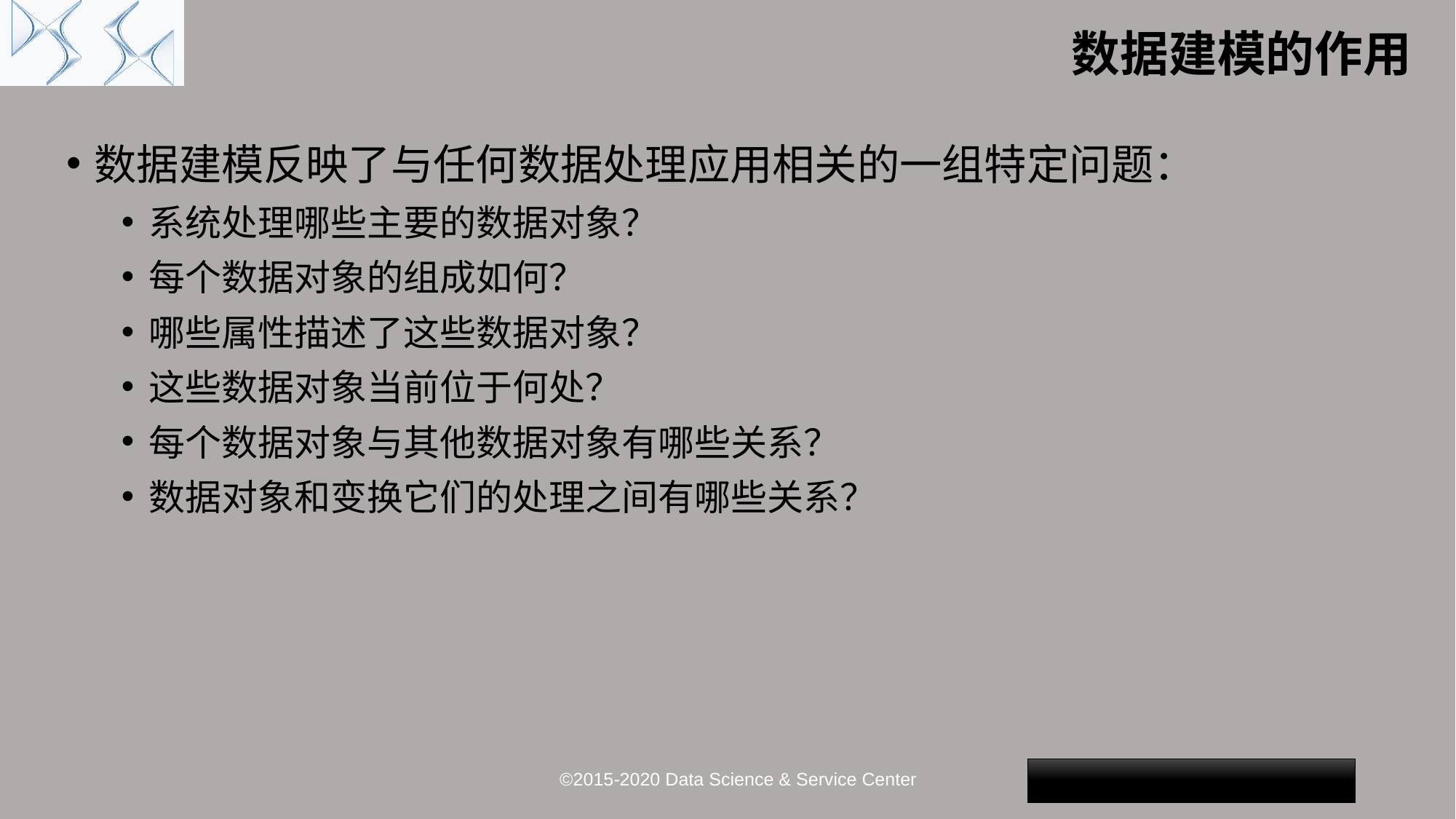

# 数据建模的作用
数据建模反映了与任何数据处理应用相关的一组特定问题：
系统处理哪些主要的数据对象？
每个数据对象的组成如何？
哪些属性描述了这些数据对象？
这些数据对象当前位于何处？
每个数据对象与其他数据对象有哪些关系？
数据对象和变换它们的处理之间有哪些关系？

©2015-2020 Data Science & Service Center
6